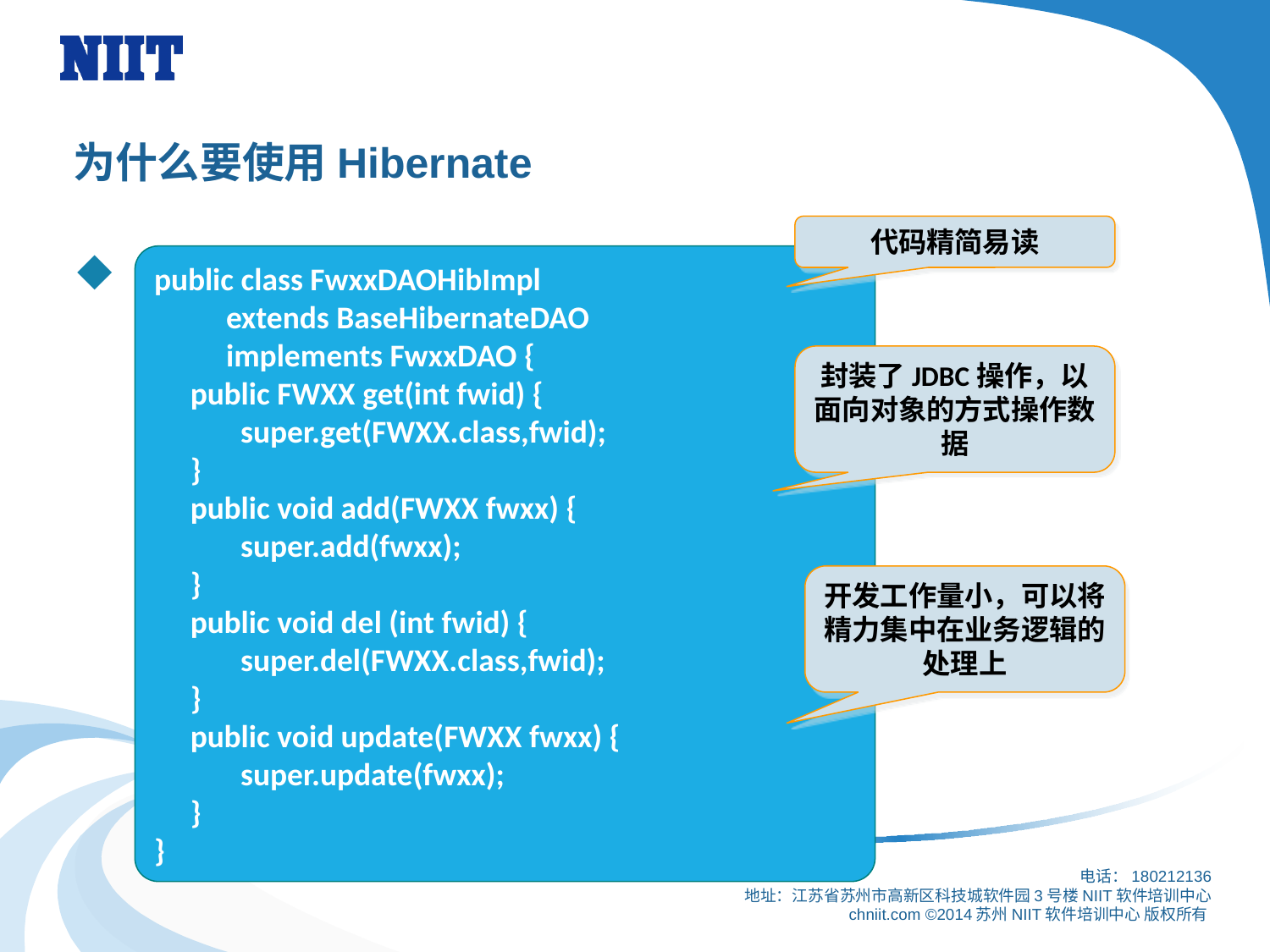

# 为什么要使用Hibernate
代码精简易读
public class FwxxDAOHibImpl
          extends BaseHibernateDAO
          implements FwxxDAO {
     public FWXX get(int fwid) {
            super.get(FWXX.class,fwid);
     }
     public void add(FWXX fwxx) {
            super.add(fwxx);
     }
     public void del (int fwid) {
            super.del(FWXX.class,fwid);
     }
     public void update(FWXX fwxx) {
            super.update(fwxx);
     }
}
 使用Hibernate后的代码
封装了JDBC操作，以面向对象的方式操作数据
开发工作量小，可以将精力集中在业务逻辑的处理上